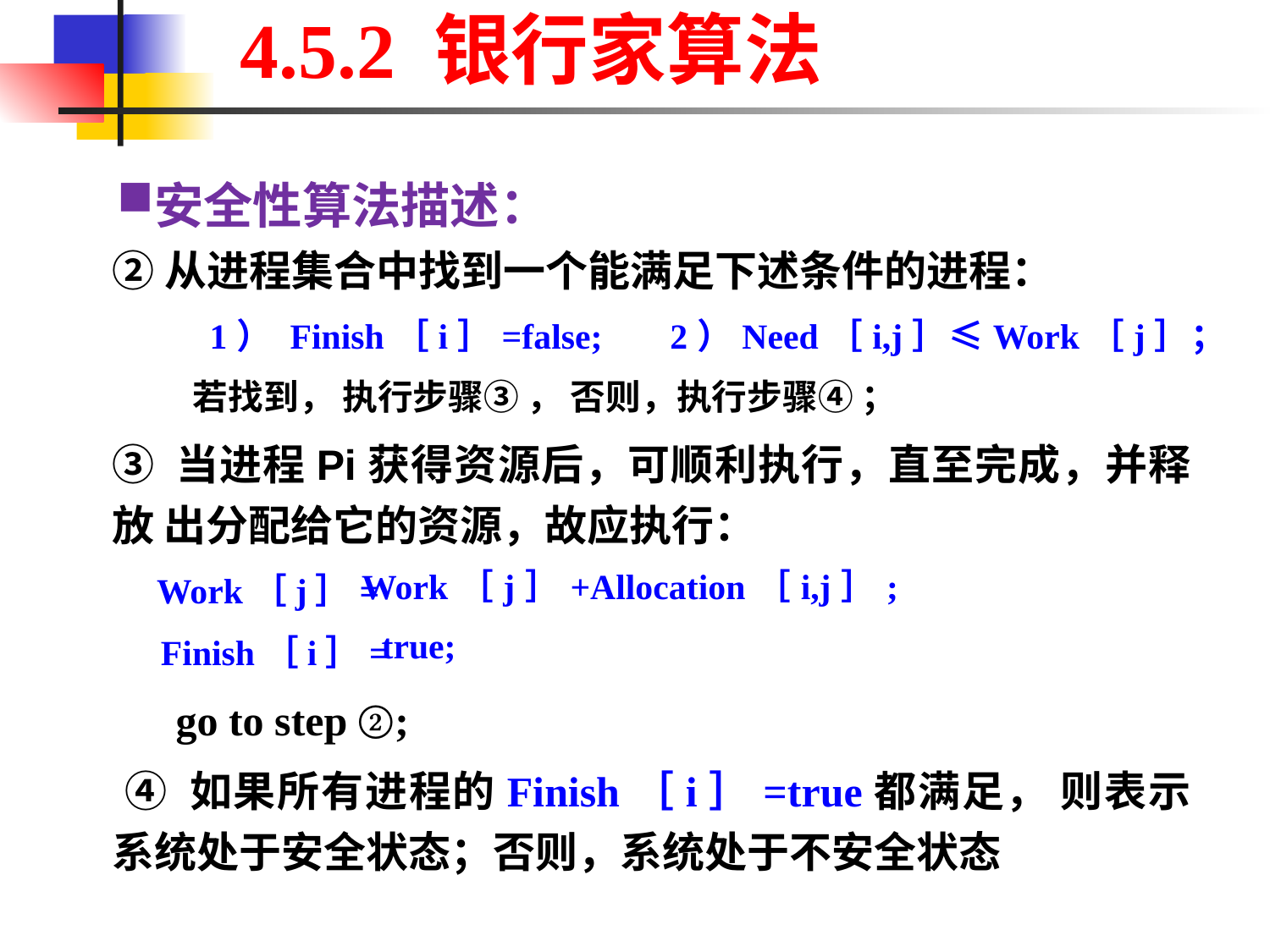

4.5.2 银行家算法
安全性算法描述：

②从进程集合中找到一个能满足下述条件的进程：
          1） Finish［i］=false;       2）Need［i,j］≤Work［j］；
         若找到， 执行步骤③ ， 否则，执行步骤④ ；
③ 当进程Pi获得资源后，可顺利执行，直至完成，并释放 出分配给它的资源，故应执行：
     Work［j］=
     Finish［i］=
      go to step ②;
 ④ 如果所有进程的Finish［i］=true都满足， 则表示系统处于安全状态；否则，系统处于不安全状态
Work［j］+Allocation［i,j］;
true;